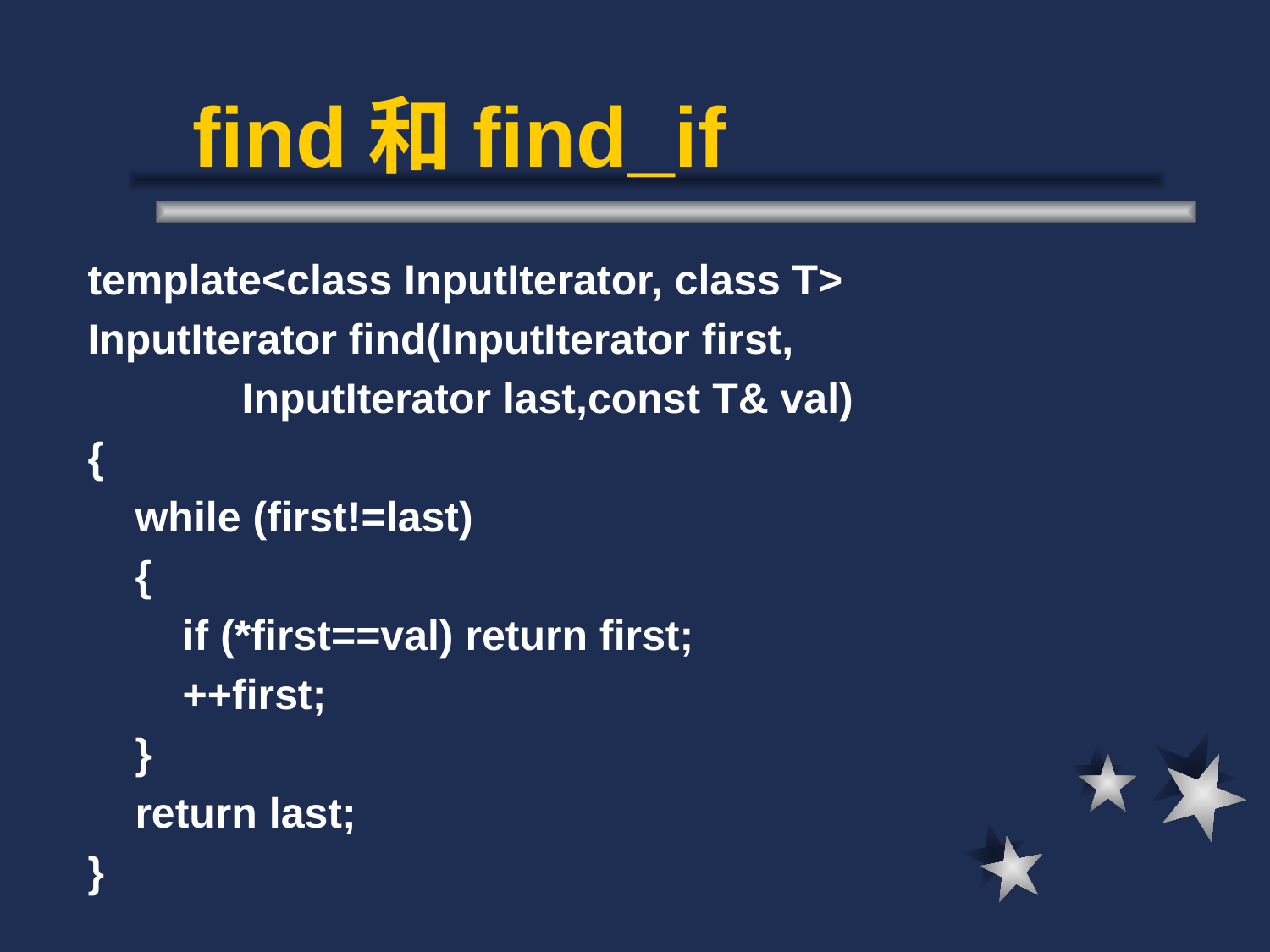

# find和find_if
template<class InputIterator, class T>
InputIterator find(InputIterator first,
             InputIterator last,const T& val)
{
    while (first!=last)
    {
        if (*first==val) return first;
        ++first;
    }
    return last;
}